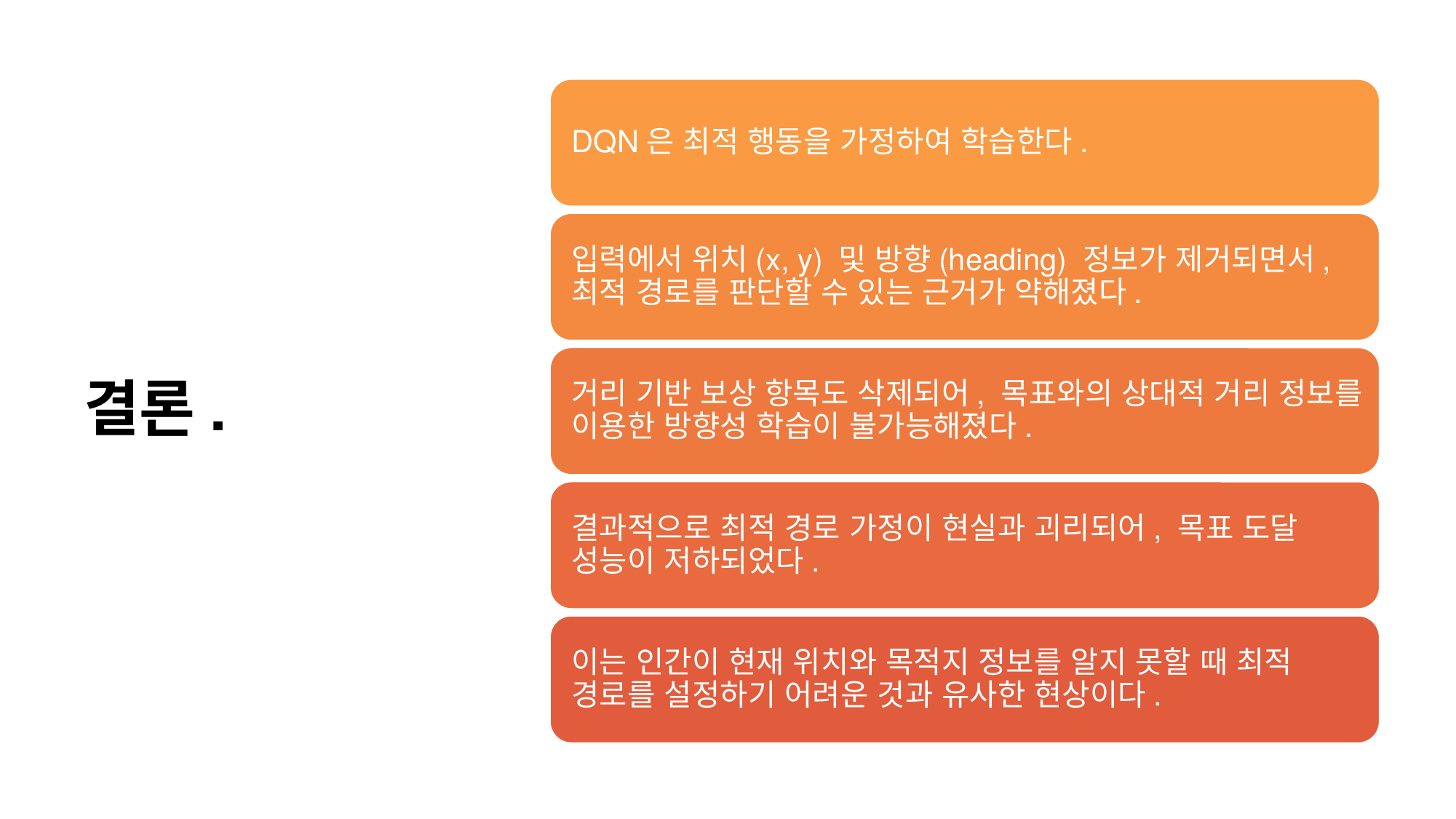

# 결론.
DQN은 최적 행동을 가정하여 학습한다.
입력에서 위치(x, y) 및 방향(heading) 정보가 제거되면서, 최적 경로를 판단할 수 있는 근거가 약해졌다.
거리 기반 보상 항목도 삭제되어, 목표와의 상대적 거리 정보를 이용한 방향성 학습이 불가능해졌다.
결과적으로 최적 경로 가정이 현실과 괴리되어, 목표 도달 성능이 저하되었다.
이는 인간이 현재 위치와 목적지 정보를 알지 못할 때 최적 경로를 설정하기 어려운 것과 유사한 현상이다.